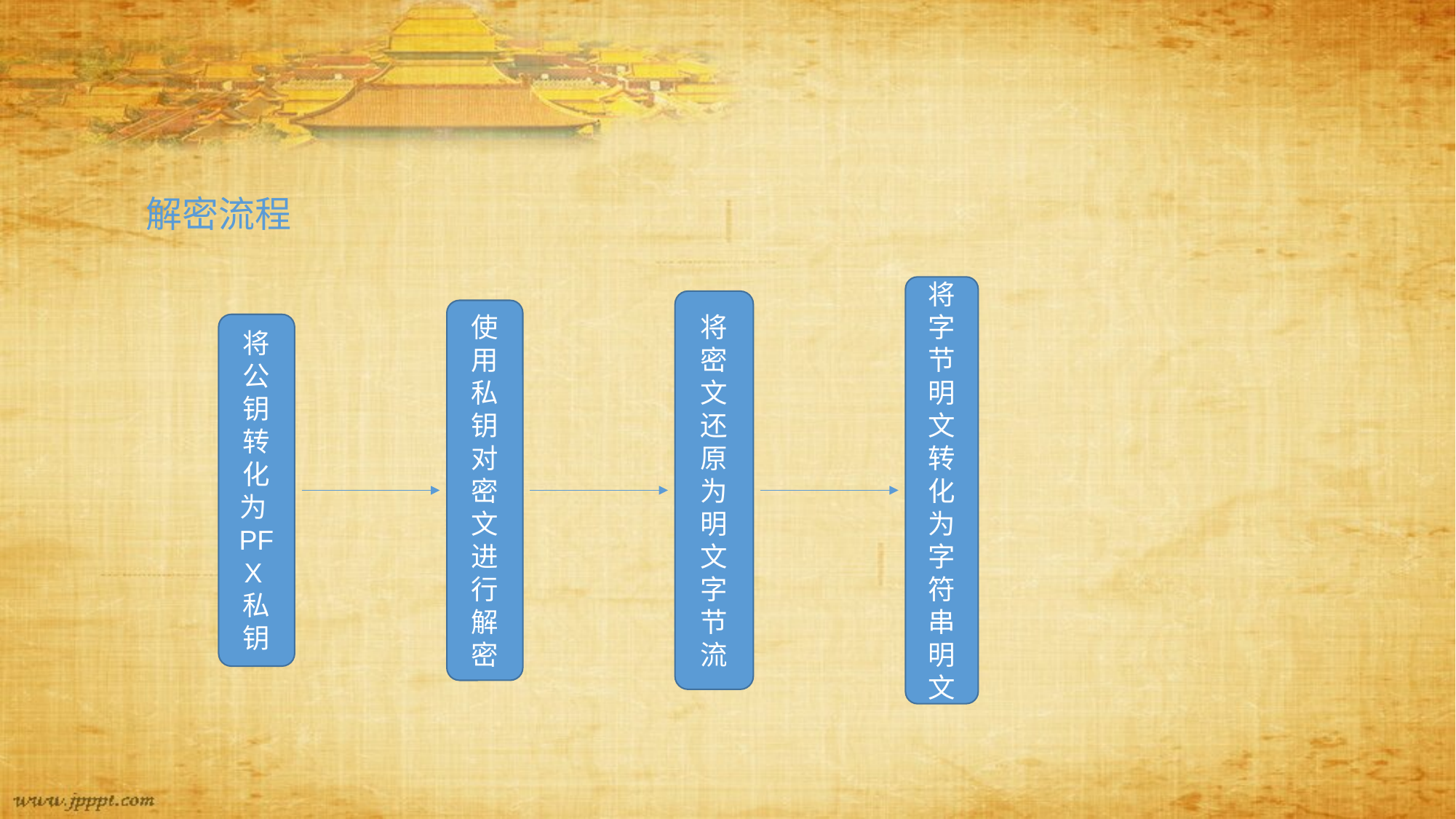

解密流程
将字节明文转化为字符串明文
将密文还原为明文字节流
使用私钥对密文进行解密
将公钥转化为PFX私钥